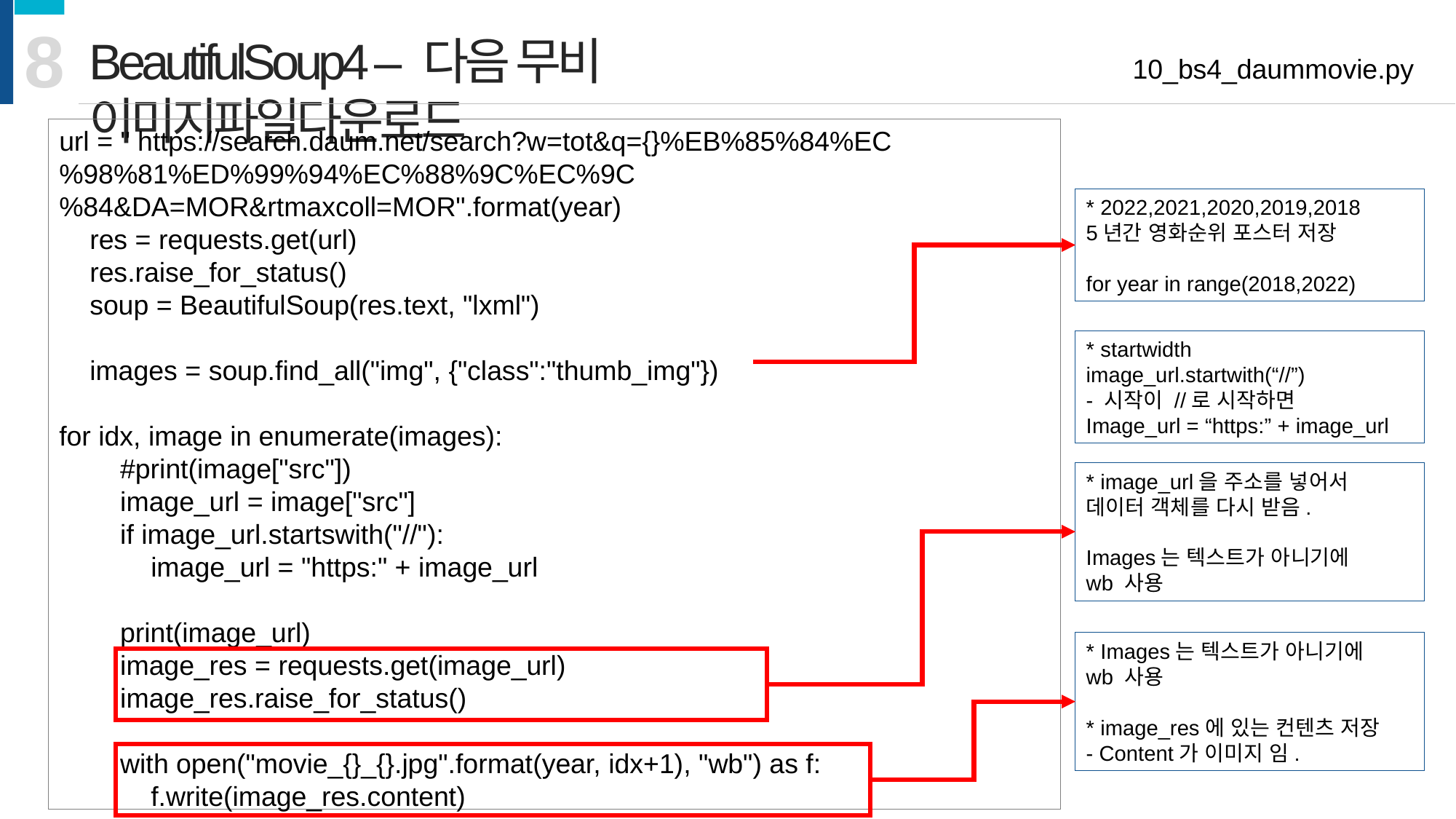

8
BeautifulSoup4 – 다음 무비 이미지파일다운로드
10_bs4_daummovie.py
url = " https://search.daum.net/search?w=tot&q={}%EB%85%84%EC%98%81%ED%99%94%EC%88%9C%EC%9C%84&DA=MOR&rtmaxcoll=MOR".format(year)
    res = requests.get(url)
    res.raise_for_status()
    soup = BeautifulSoup(res.text, "lxml")

    images = soup.find_all("img", {"class":"thumb_img"})

for idx, image in enumerate(images):
        #print(image["src"])
        image_url = image["src"]
        if image_url.startswith("//"):
            image_url = "https:" + image_url

        print(image_url)
        image_res = requests.get(image_url)
        image_res.raise_for_status()

        with open("movie_{}_{}.jpg".format(year, idx+1), "wb") as f:
            f.write(image_res.content)
* 2022,2021,2020,2019,2018
5년간 영화순위 포스터 저장

for year in range(2018,2022)
* startwidth
image_url.startwith(“//”)
- 시작이 //로 시작하면
Image_url = “https:” + image_url
* image_url을 주소를 넣어서
데이터 객체를 다시 받음.
Images는 텍스트가 아니기에
wb 사용
* Images는 텍스트가 아니기에
wb 사용
* image_res에 있는 컨텐츠 저장
- Content가 이미지 임.